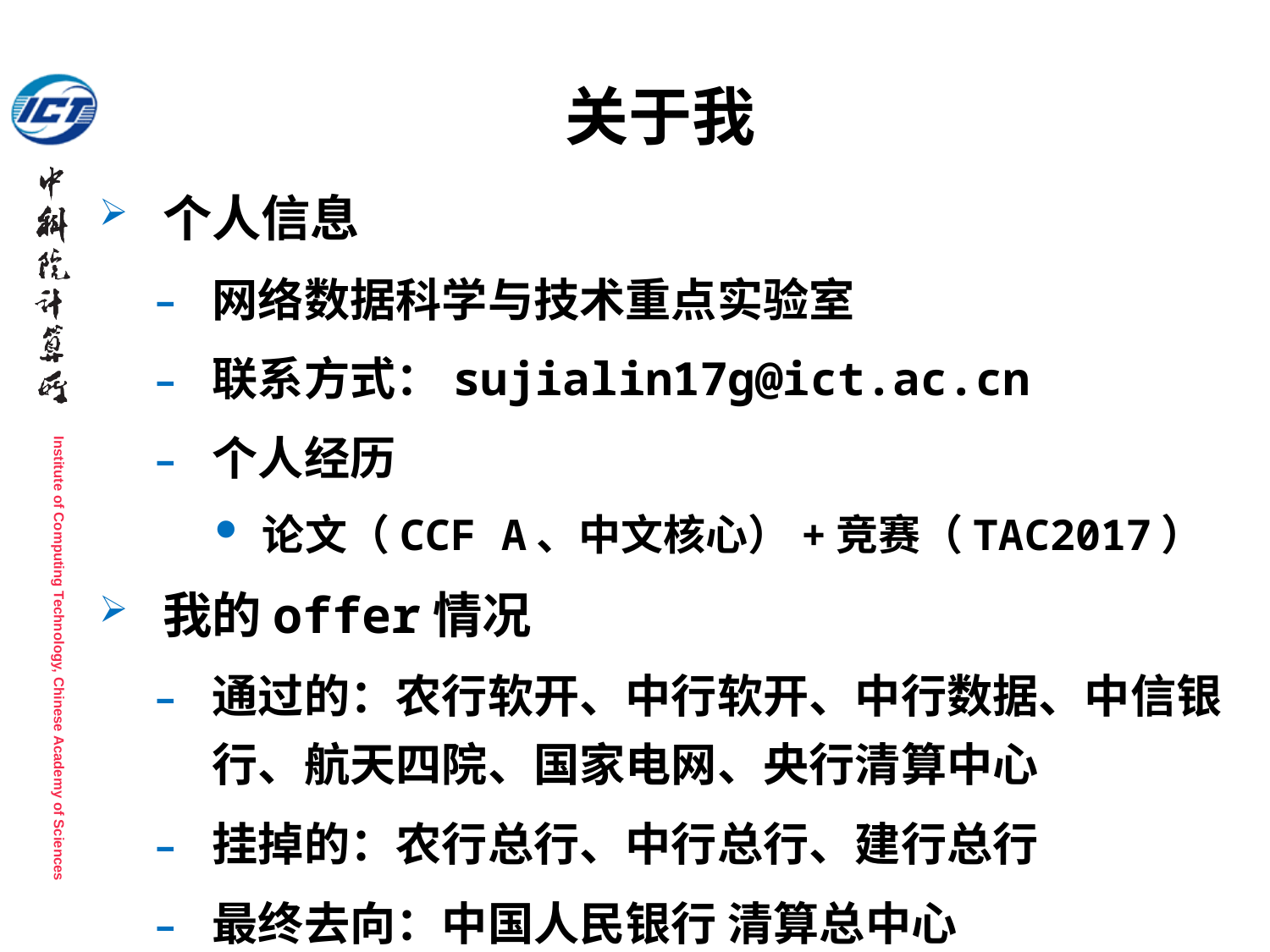

# 关于我
个人信息
网络数据科学与技术重点实验室
联系方式：sujialin17g@ict.ac.cn
个人经历
论文（CCF A、中文核心）+竞赛（TAC2017）
我的offer情况
通过的：农行软开、中行软开、中行数据、中信银行、航天四院、国家电网、央行清算中心
挂掉的：农行总行、中行总行、建行总行
最终去向：中国人民银行 清算总中心